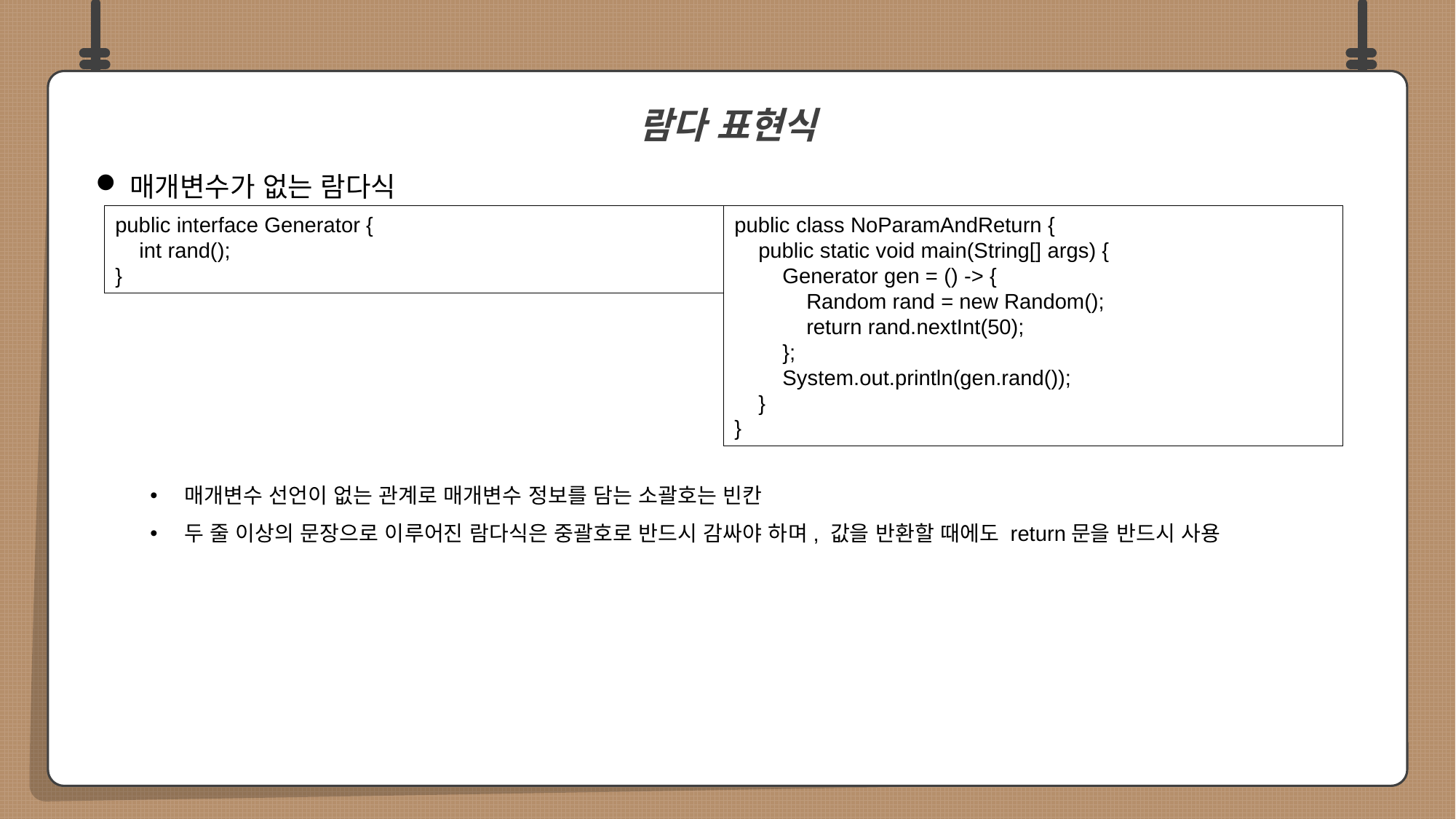

매개변수가 없는 람다식

매개변수 선언이 없는 관계로 매개변수 정보를 담는 소괄호는 빈칸
두 줄 이상의 문장으로 이루어진 람다식은 중괄호로 반드시 감싸야 하며, 값을 반환할 때에도 return문을 반드시 사용

람다 표현식

public class NoParamAndReturn {
    public static void main(String[] args) {
        Generator gen = () -> {
            Random rand = new Random();
            return rand.nextInt(50);
        };
        System.out.println(gen.rand());
    }
}
public interface Generator {
    int rand();
}